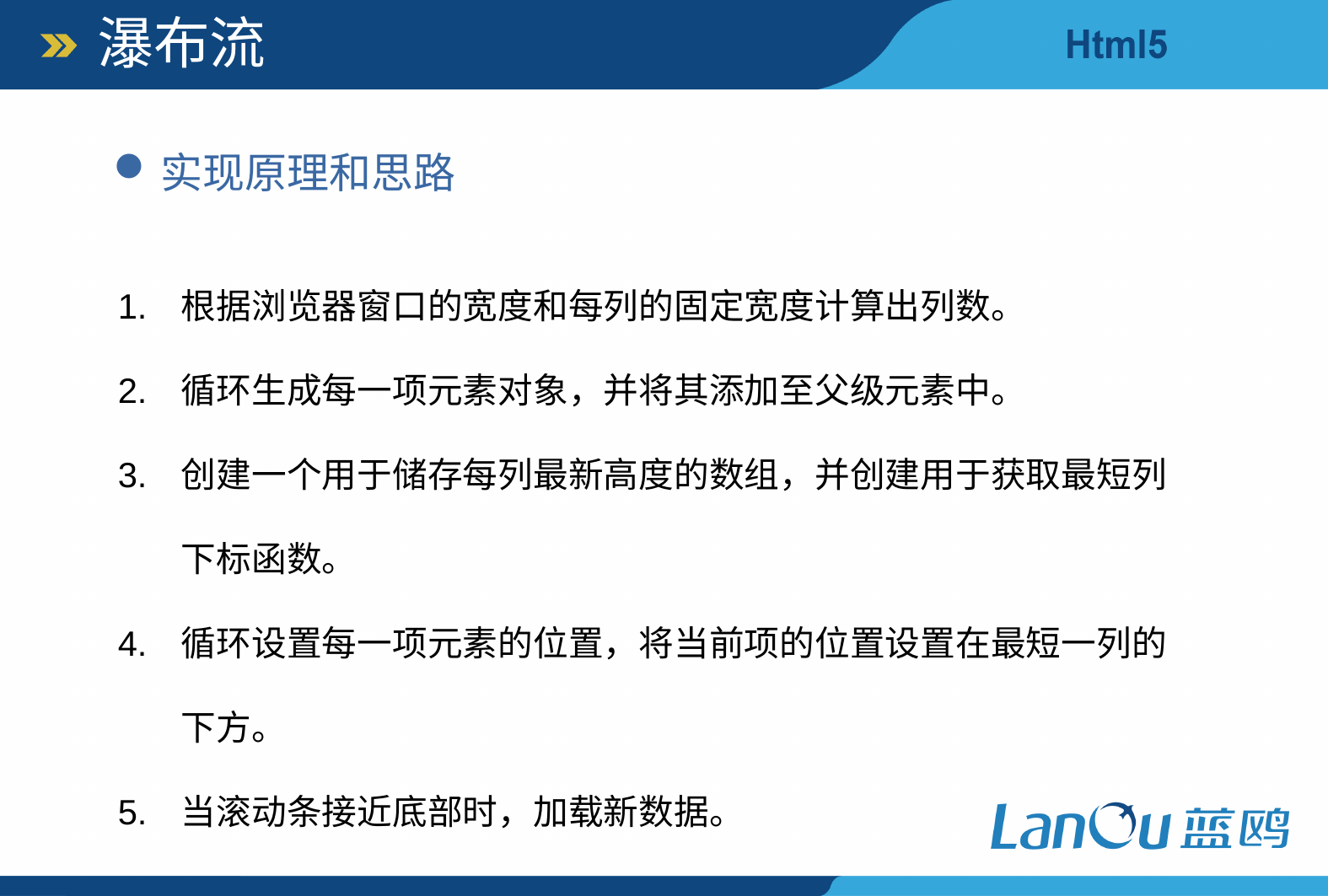

瀑布流
实现原理和思路
根据浏览器窗口的宽度和每列的固定宽度计算出列数。
循环生成每一项元素对象，并将其添加至父级元素中。
创建一个用于储存每列最新高度的数组，并创建用于获取最短列下标函数。
循环设置每一项元素的位置，将当前项的位置设置在最短一列的下方。
当滚动条接近底部时，加载新数据。